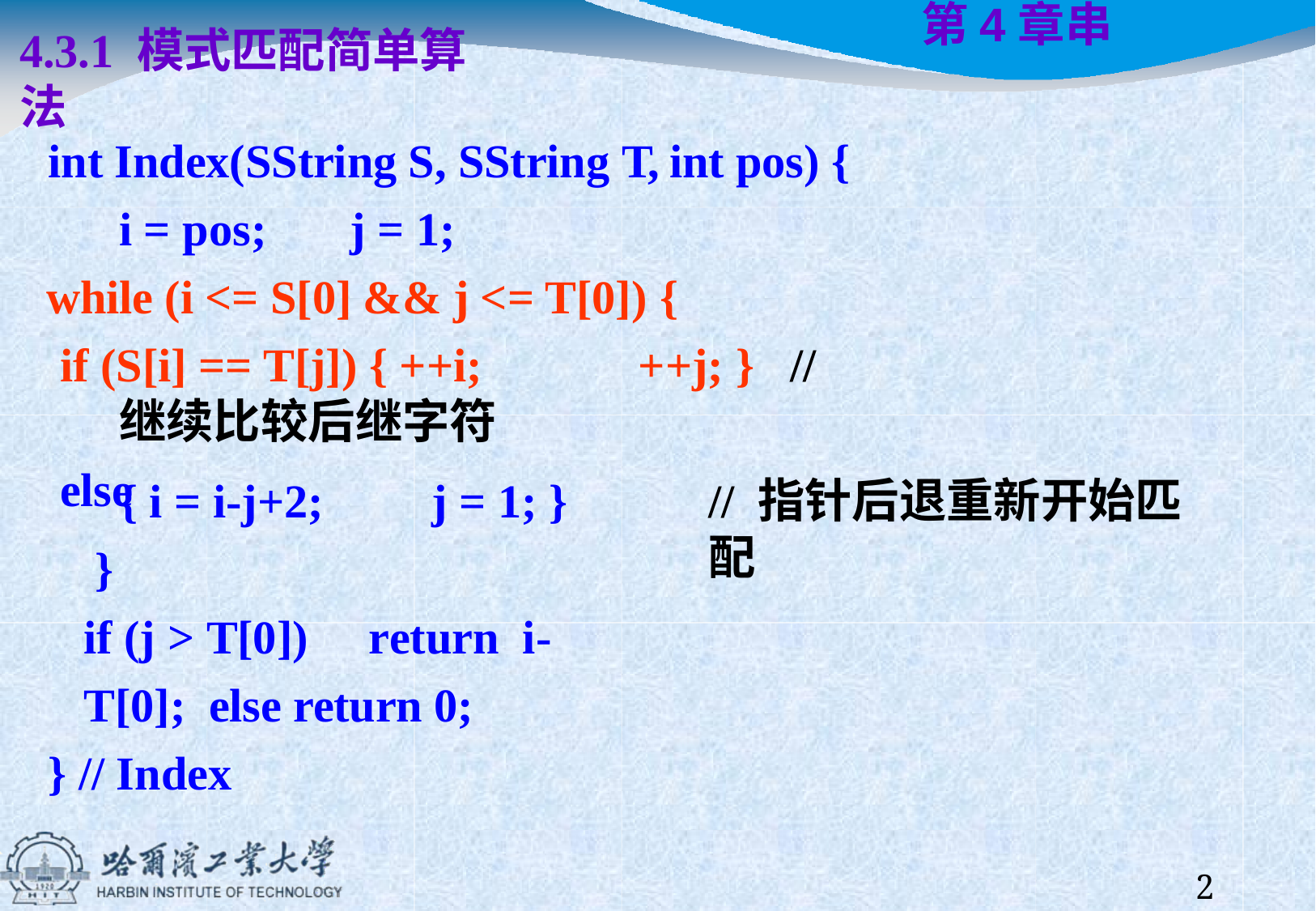

# 第4章	串
4.3.1 模式匹配简单算法
int Index(SString S, SString T, int pos) {  i = pos;	j = 1;
while (i <= S[0] && j <= T[0]) {
if (S[i] == T[j]) { ++i;	++j; }	// 继续比较后继字符
else
{ i = i-j+2;	j = 1; }
}
if (j > T[0])	return	i-T[0];  else return 0;
} // Index
// 指针后退重新开始匹配

26